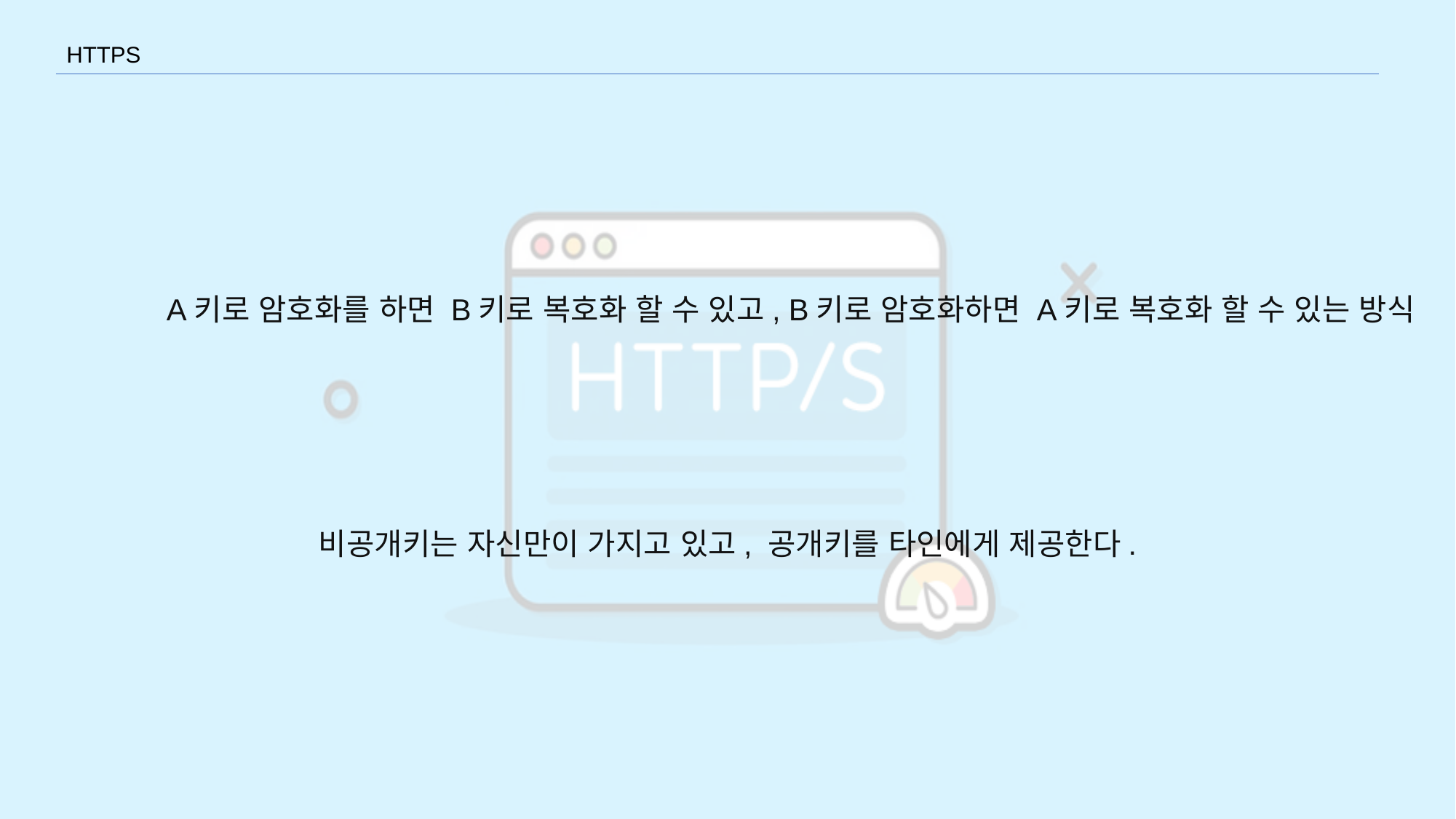

HTTPS
A키로 암호화를 하면 B키로 복호화 할 수 있고, B키로 암호화하면 A키로 복호화 할 수 있는 방식
비공개키는 자신만이 가지고 있고, 공개키를 타인에게 제공한다.